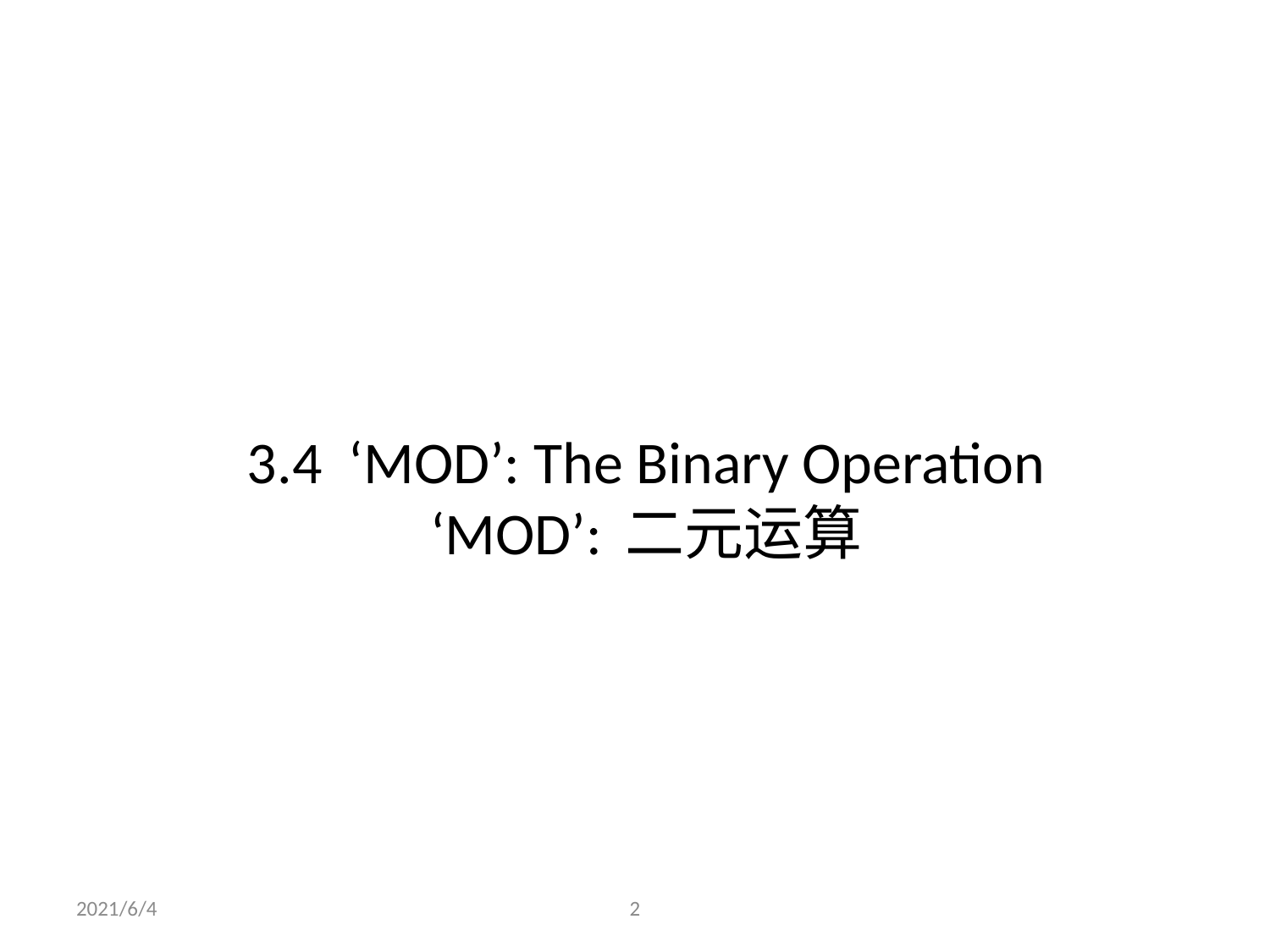

# 3.4  ‘MOD’: The Binary Operation ‘MOD’: 二元运算
2021/6/4
2